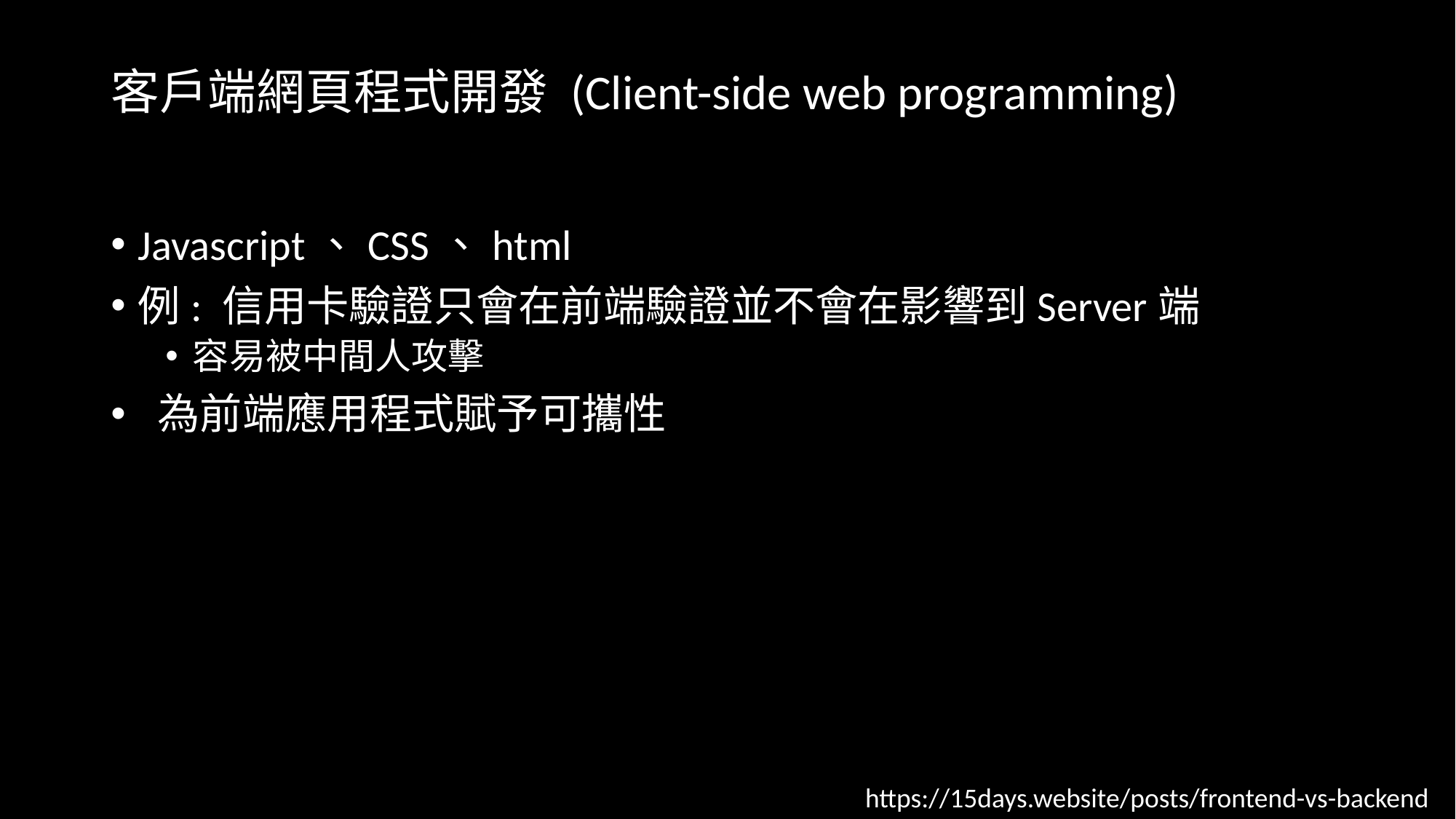

# 客戶端網頁程式開發 (Client-side web programming)
Javascript、CSS、html
例: 信用卡驗證只會在前端驗證並不會在影響到Server端
容易被中間人攻擊
 為前端應用程式賦予可攜性

https://15days.website/posts/frontend-vs-backend